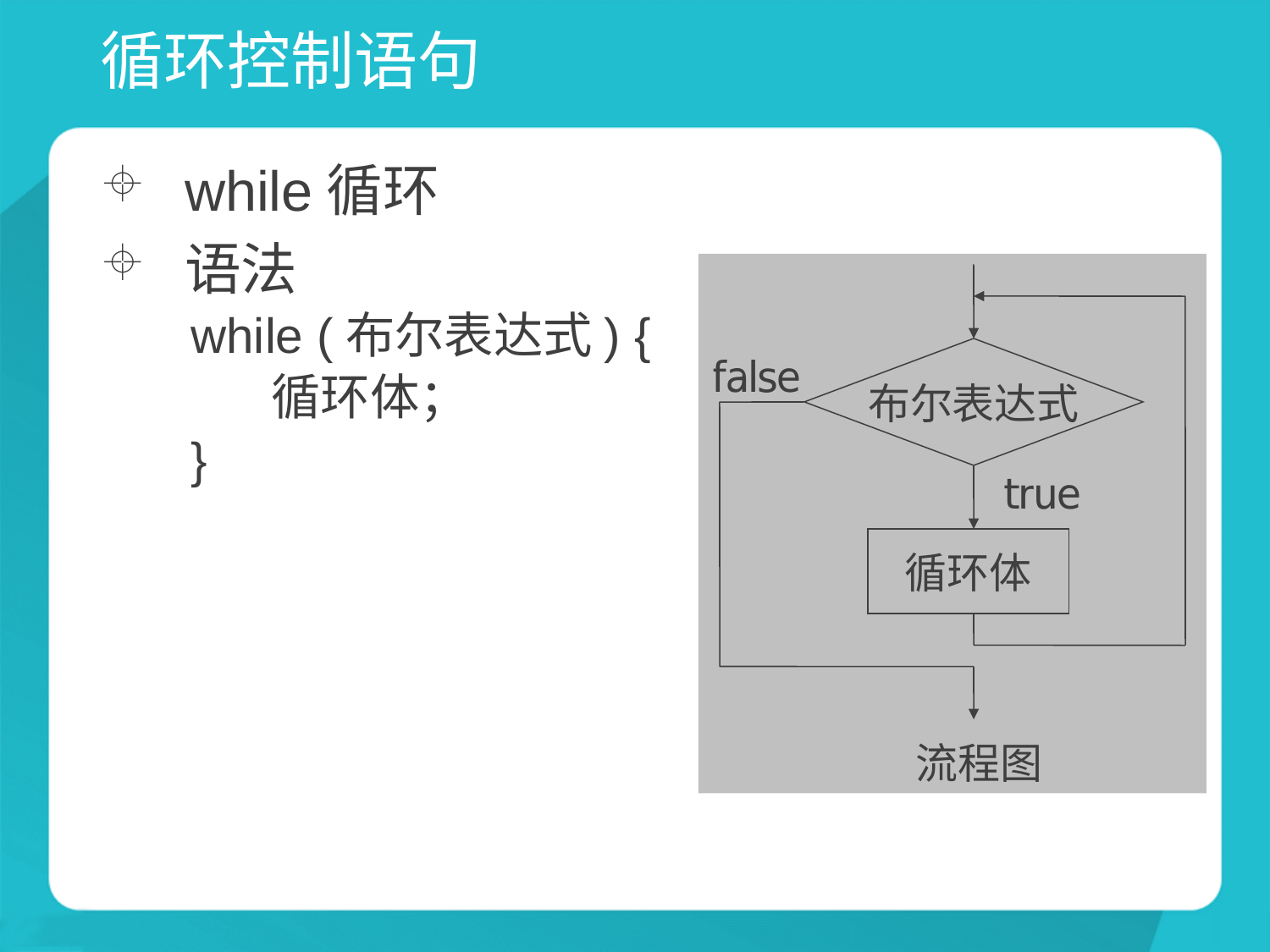

# 循环控制语句
while循环
语法
  while (布尔表达式) {
	  循环体；
  }

布尔表达式

true
循环体

流程图
false